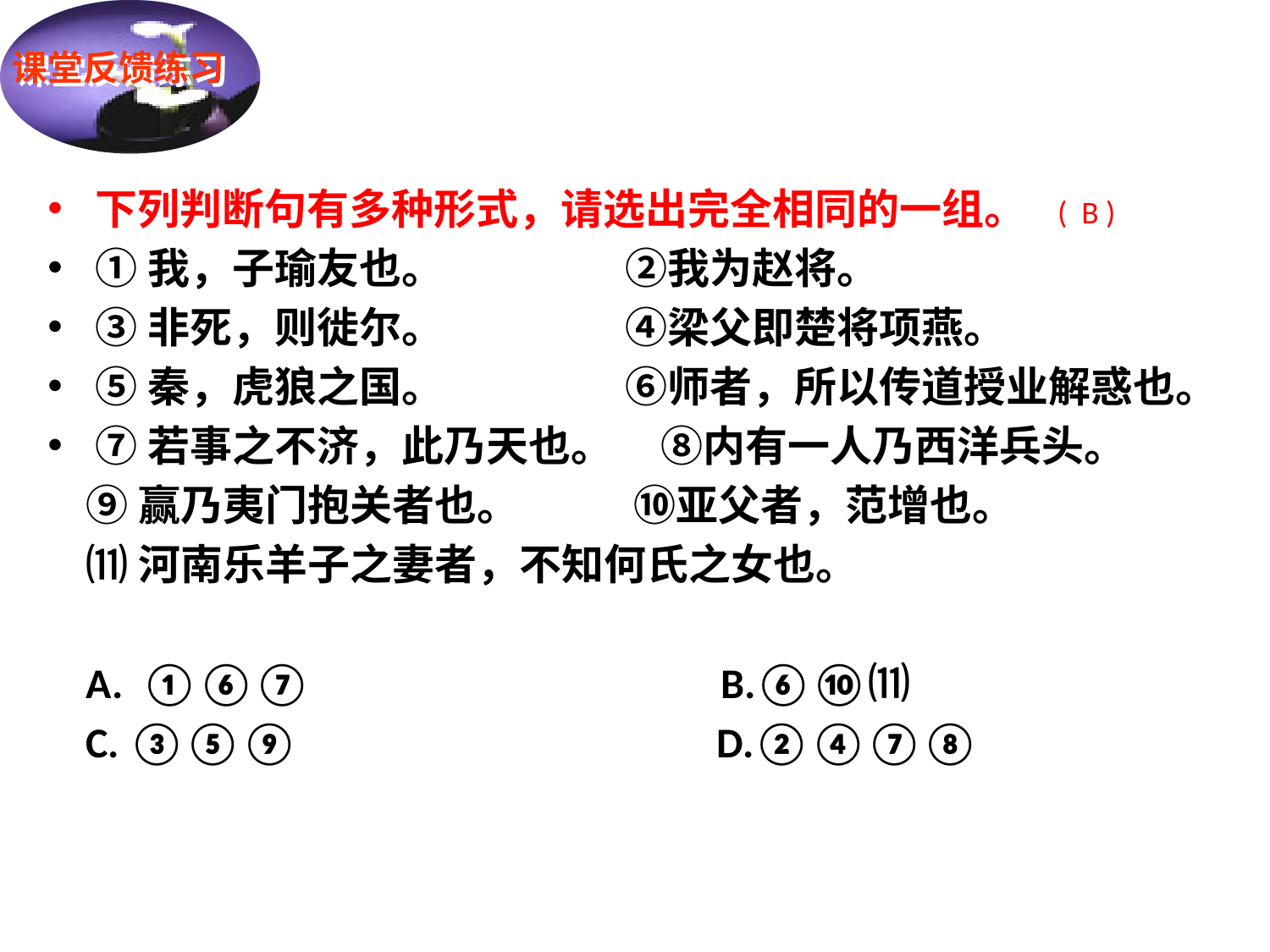

课堂反馈练习
下列判断句有多种形式，请选出完全相同的一组。
①我，子瑜友也。                   ②我为赵将。
③非死，则徙尔。                   ④梁父即楚将项燕。
⑤秦，虎狼之国。                   ⑥师者，所以传道授业解惑也。
⑦若事之不济，此乃天也。     ⑧内有一人乃西洋兵头。
    ⑨赢乃夷门抱关者也。            ⑩亚父者，范增也。
    ⑾河南乐羊子之妻者，不知何氏之女也。

    A.  ①⑥⑦                                           B.⑥⑩⑾
    C. ③⑤⑨                                            D.②④⑦⑧
(  B )